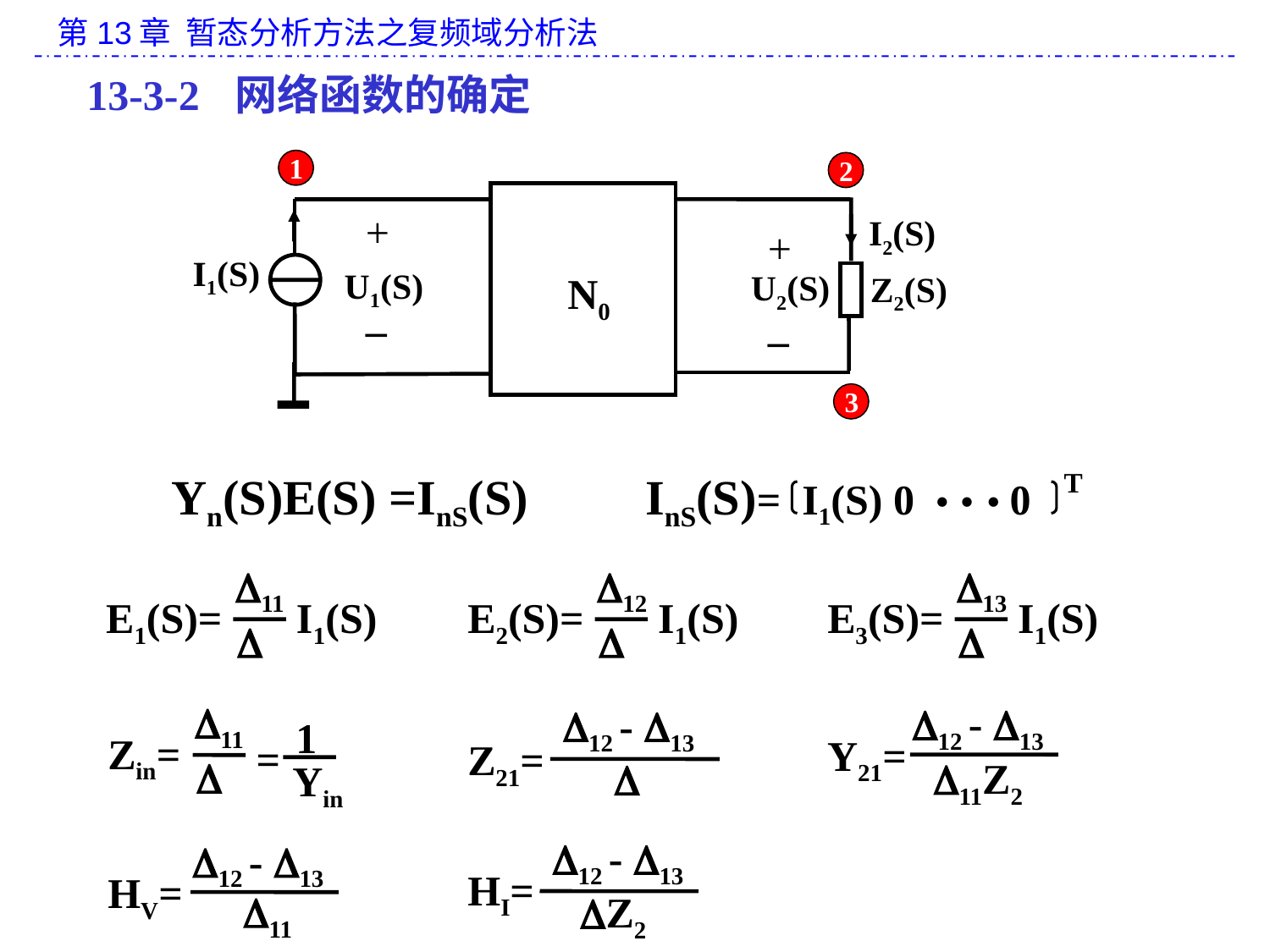

13-3-2 网络函数的确定
1
2

+

I2(S)

+
I1(S)

U1(S)
U2(S)
N0
Z2(S)

–

–

3

T
InS(S)=  I1(S) 0         0
•
•
•

Yn(S)E(S) =InS(S)
Δ11
E1(S)=       I1(S)
Δ

Δ12
E2(S)=       I1(S)
Δ

Δ13
E3(S)=       I1(S)
Δ

Δ11
1
Zin=
=
Δ
Yin

Δ12 - Δ13
Y21=
Δ11Z2

Δ12 - Δ13
Z21=
Δ

Δ12 - Δ13
HI=
ΔZ2

Δ12 - Δ13
HV=
Δ11